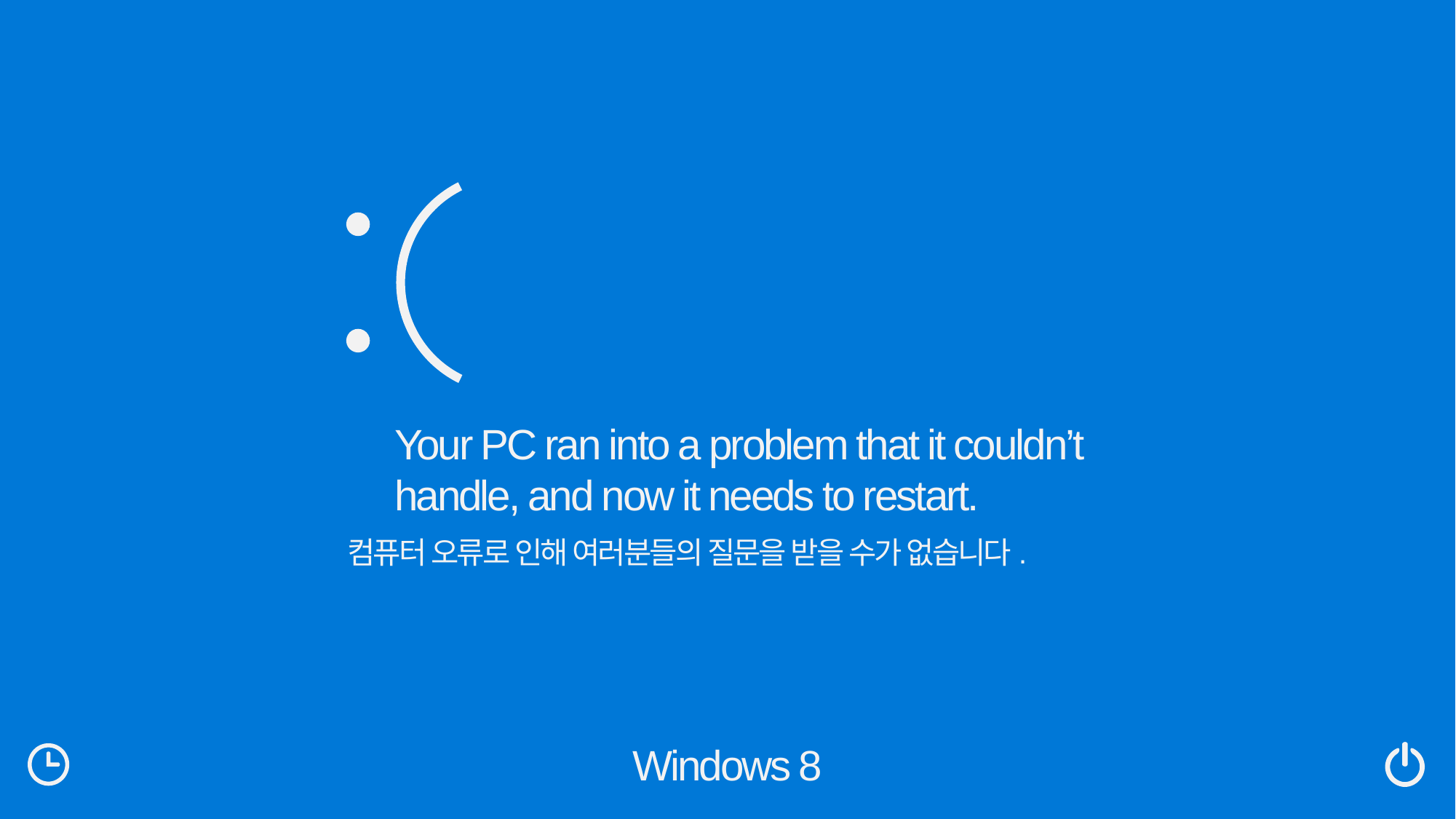

Your PC ran into a problem that it couldn’t
handle, and now it needs to restart.
컴퓨터 오류로 인해 여러분들의 질문을 받을 수가 없습니다.
Windows 8